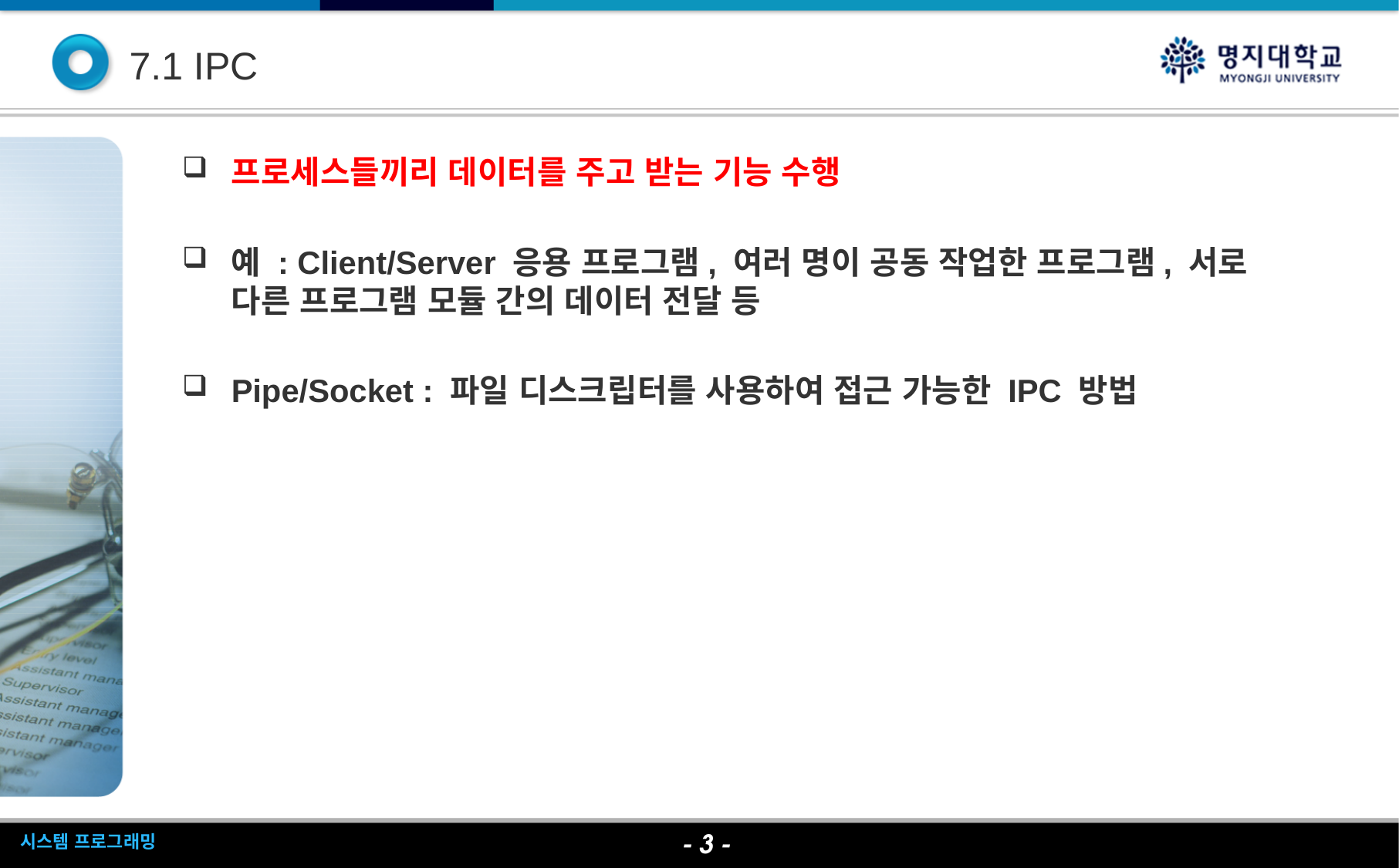

# 7.1 IPC
프로세스들끼리 데이터를 주고 받는 기능 수행

예 : Client/Server 응용 프로그램, 여러 명이 공동 작업한 프로그램, 서로 다른 프로그램 모듈 간의 데이터 전달 등

Pipe/Socket : 파일 디스크립터를 사용하여 접근 가능한 IPC 방법
- 3 -